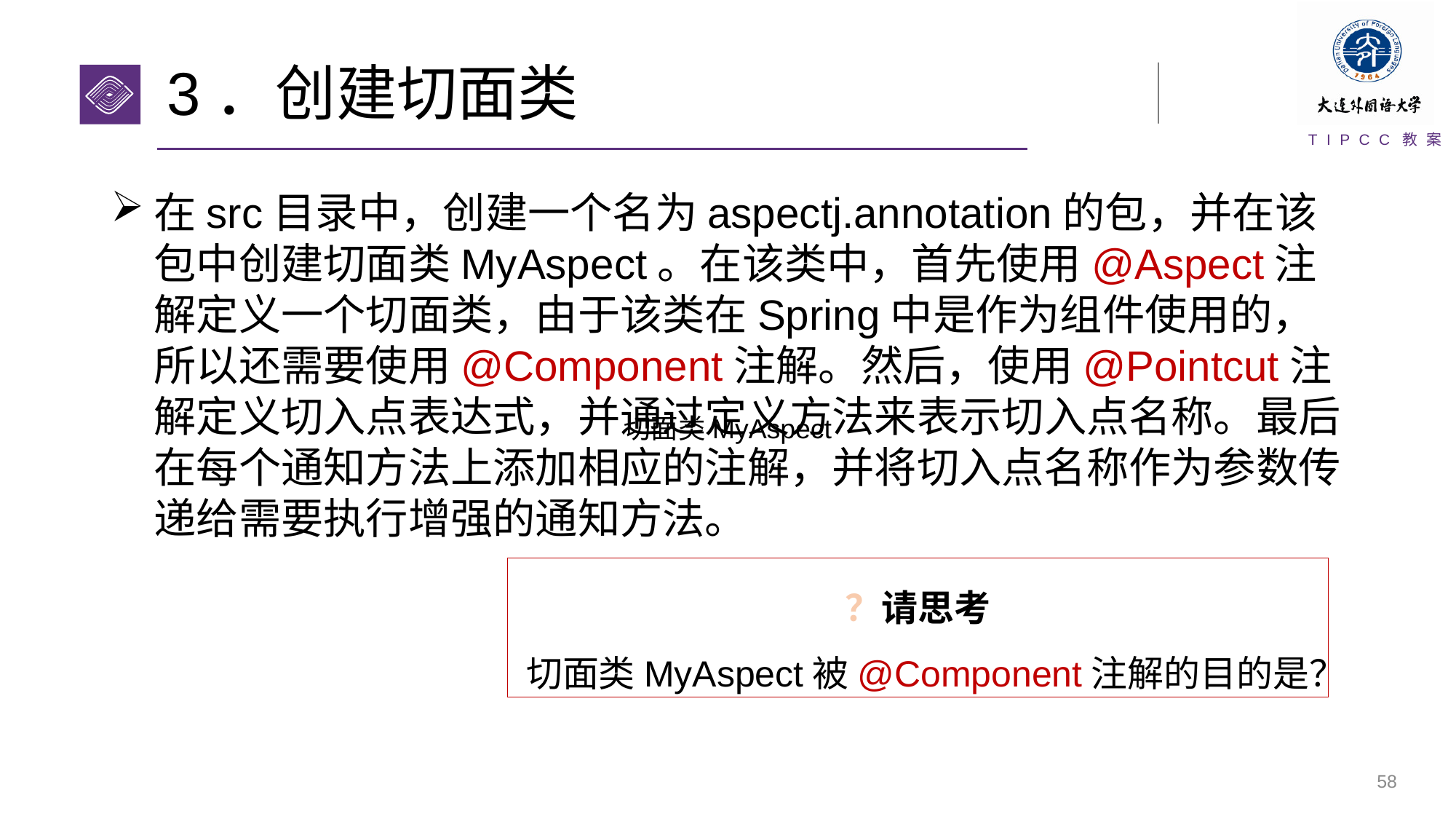

# 3．创建切面类
在src目录中，创建一个名为aspectj.annotation的包，并在该包中创建切面类MyAspect。在该类中，首先使用@Aspect注解定义一个切面类，由于该类在Spring中是作为组件使用的，所以还需要使用@Component注解。然后，使用@Pointcut注解定义切入点表达式，并通过定义方法来表示切入点名称。最后在每个通知方法上添加相应的注解，并将切入点名称作为参数传递给需要执行增强的通知方法。
切面类MyAspect
？请思考
切面类MyAspect被@Component注解的目的是？
58